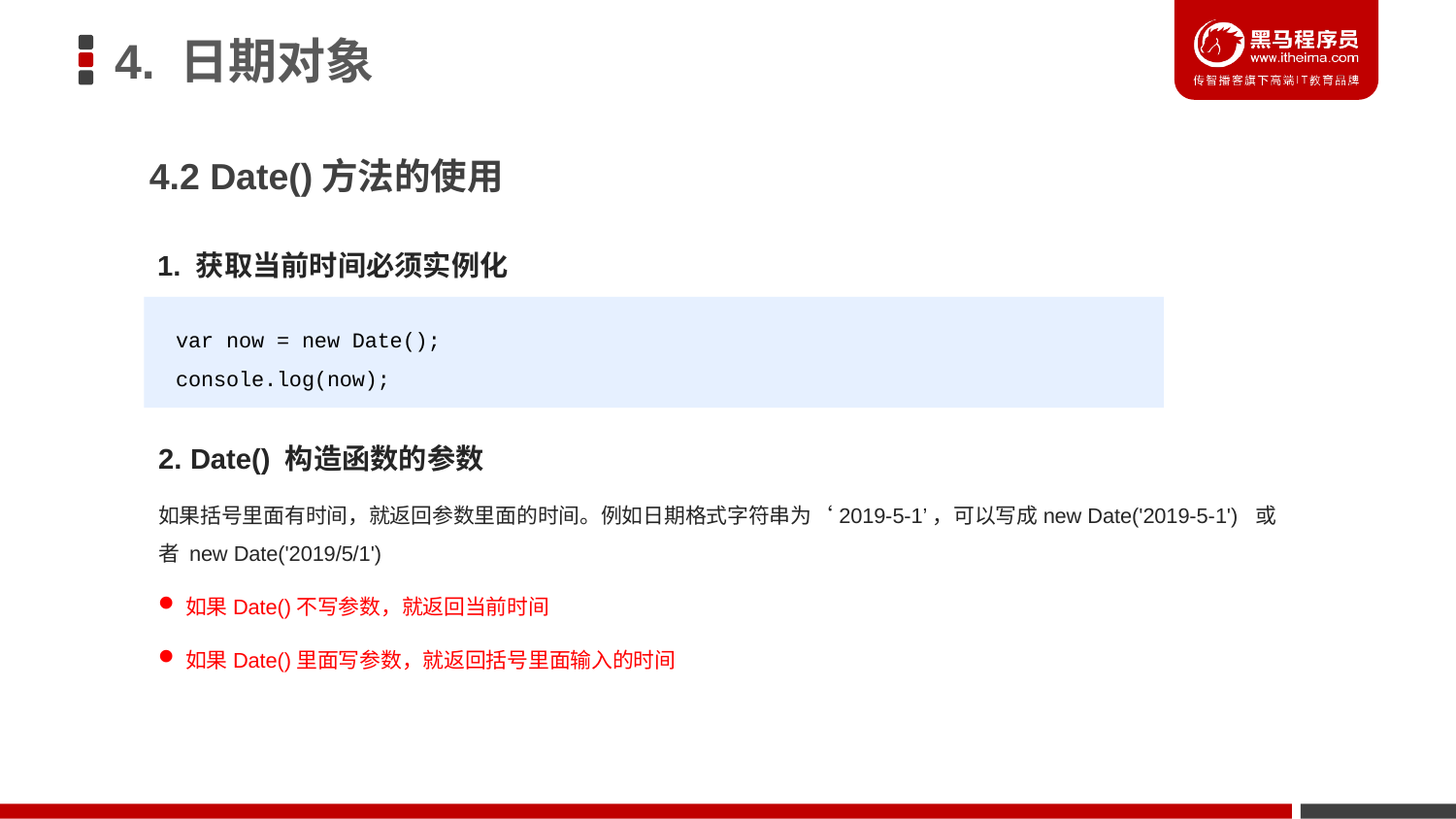

# 4. 日期对象
4.2 Date()方法的使用
 1. 获取当前时间必须实例化
var now = new Date();
console.log(now);
2. Date() 构造函数的参数
如果括号里面有时间，就返回参数里面的时间。例如日期格式字符串为‘2019-5-1’，可以写成new Date('2019-5-1')  或者 new Date('2019/5/1')
如果Date()不写参数，就返回当前时间
如果Date()里面写参数，就返回括号里面输入的时间